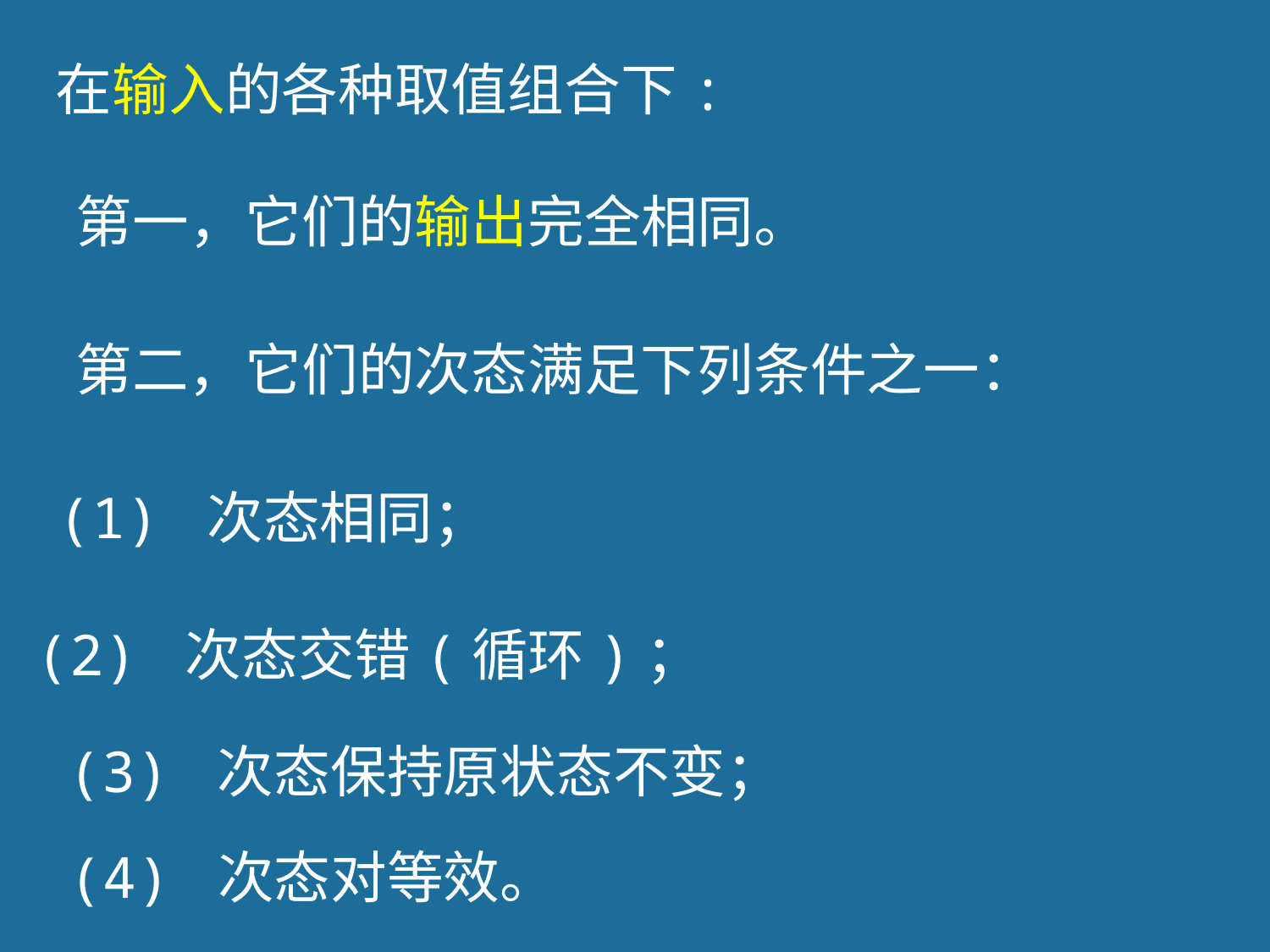

在输入的各种取值组合下:
第一，它们的输出完全相同。
第二，它们的次态满足下列条件之一：
(1) 次态相同；
(2) 次态交错(循环)；
(3) 次态保持原状态不变；
(4) 次态对等效。
61